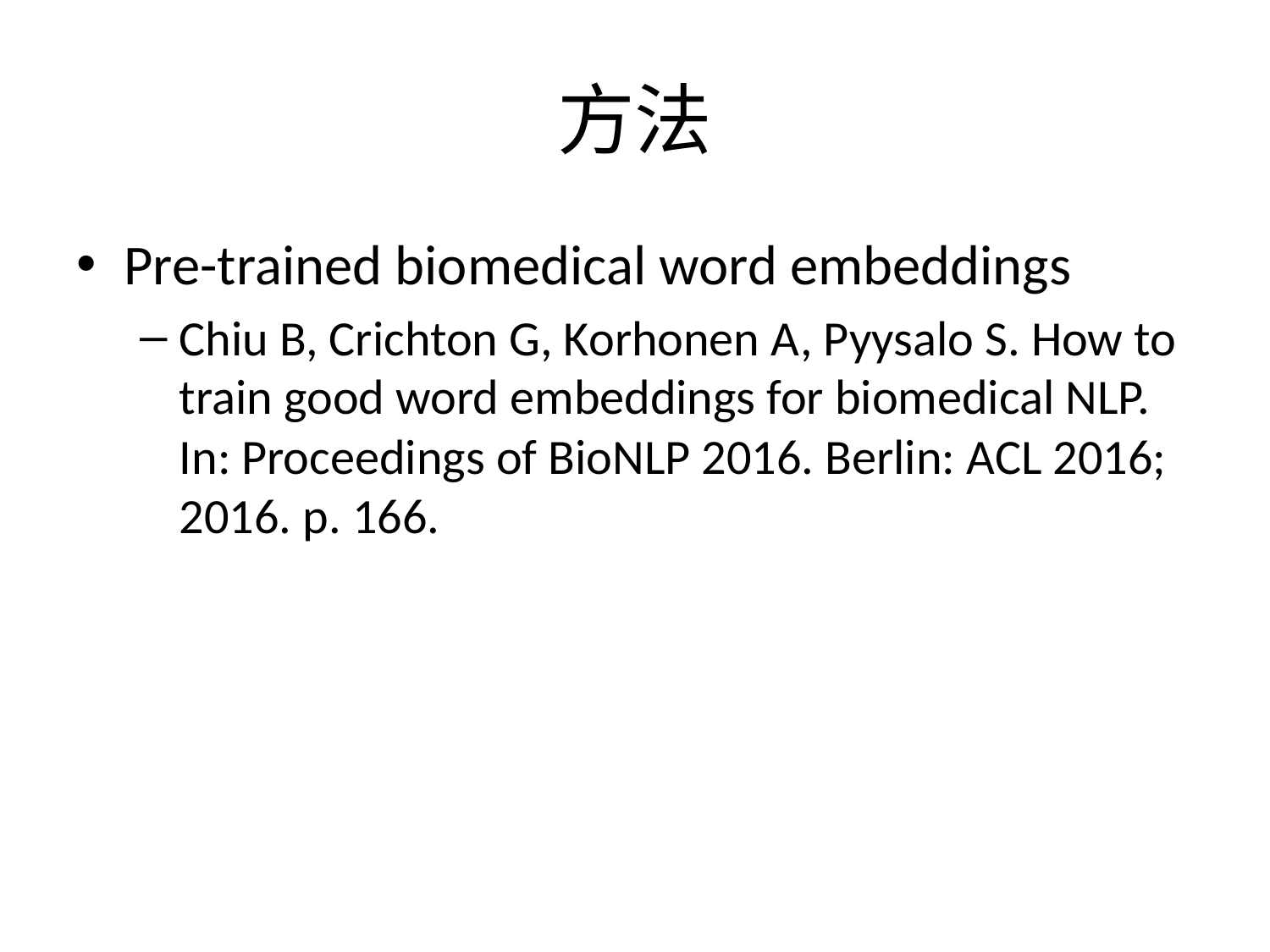

# 方法
Pre-trained biomedical word embeddings
Chiu B, Crichton G, Korhonen A, Pyysalo S. How to train good word embeddings for biomedical NLP. In: Proceedings of BioNLP 2016. Berlin: ACL 2016; 2016. p. 166.